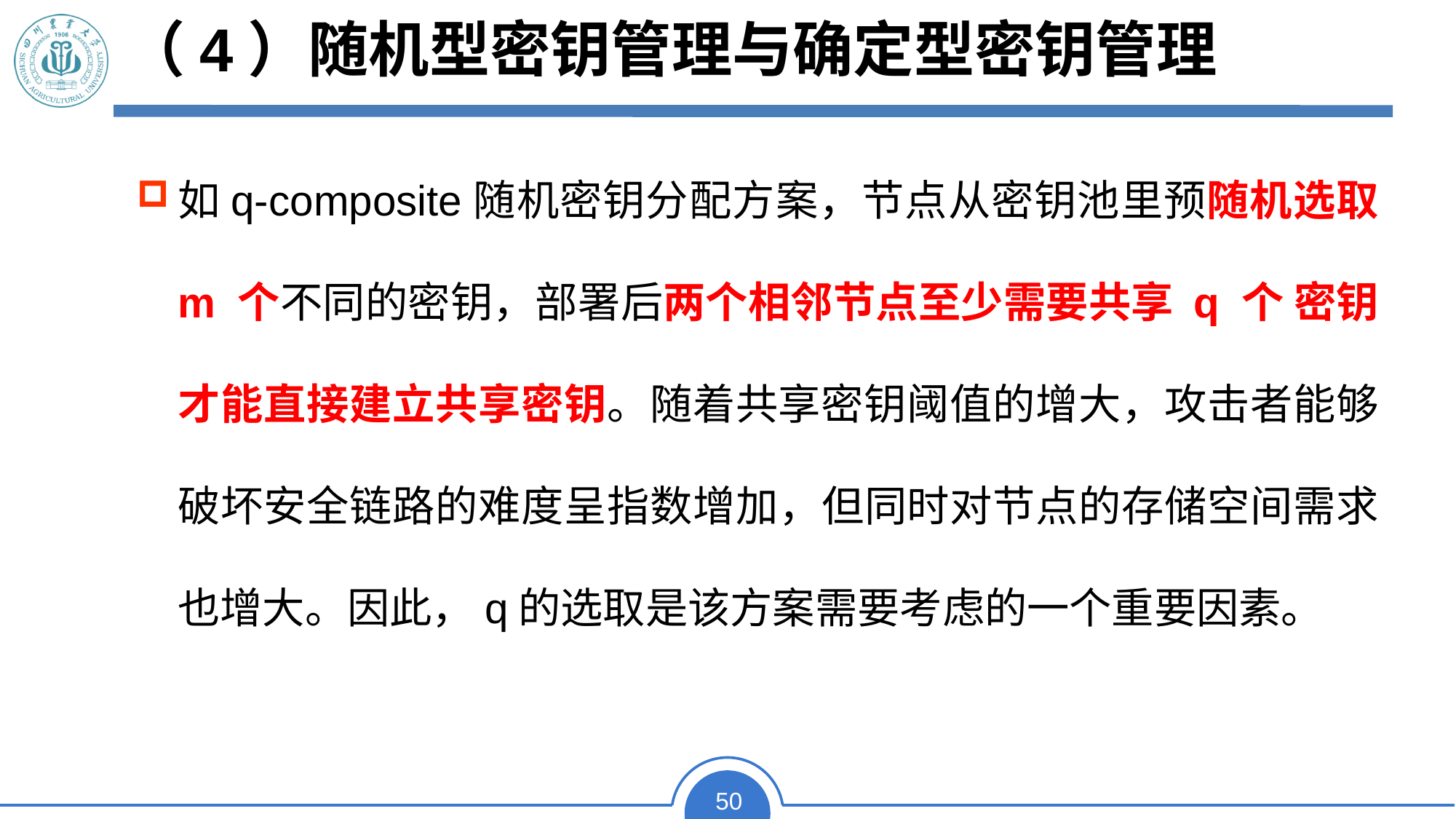

# （4）随机型密钥管理与确定型密钥管理
如q-composite随机密钥分配方案，节点从密钥池里预随机选取 m 个不同的密钥，部署后两个相邻节点至少需要共享 q 个 密钥才能直接建立共享密钥。随着共享密钥阈值的增大，攻击者能够破坏安全链路的难度呈指数增加，但同时对节点的存储空间需求也增大。因此，q的选取是该方案需要考虑的一个重要因素。